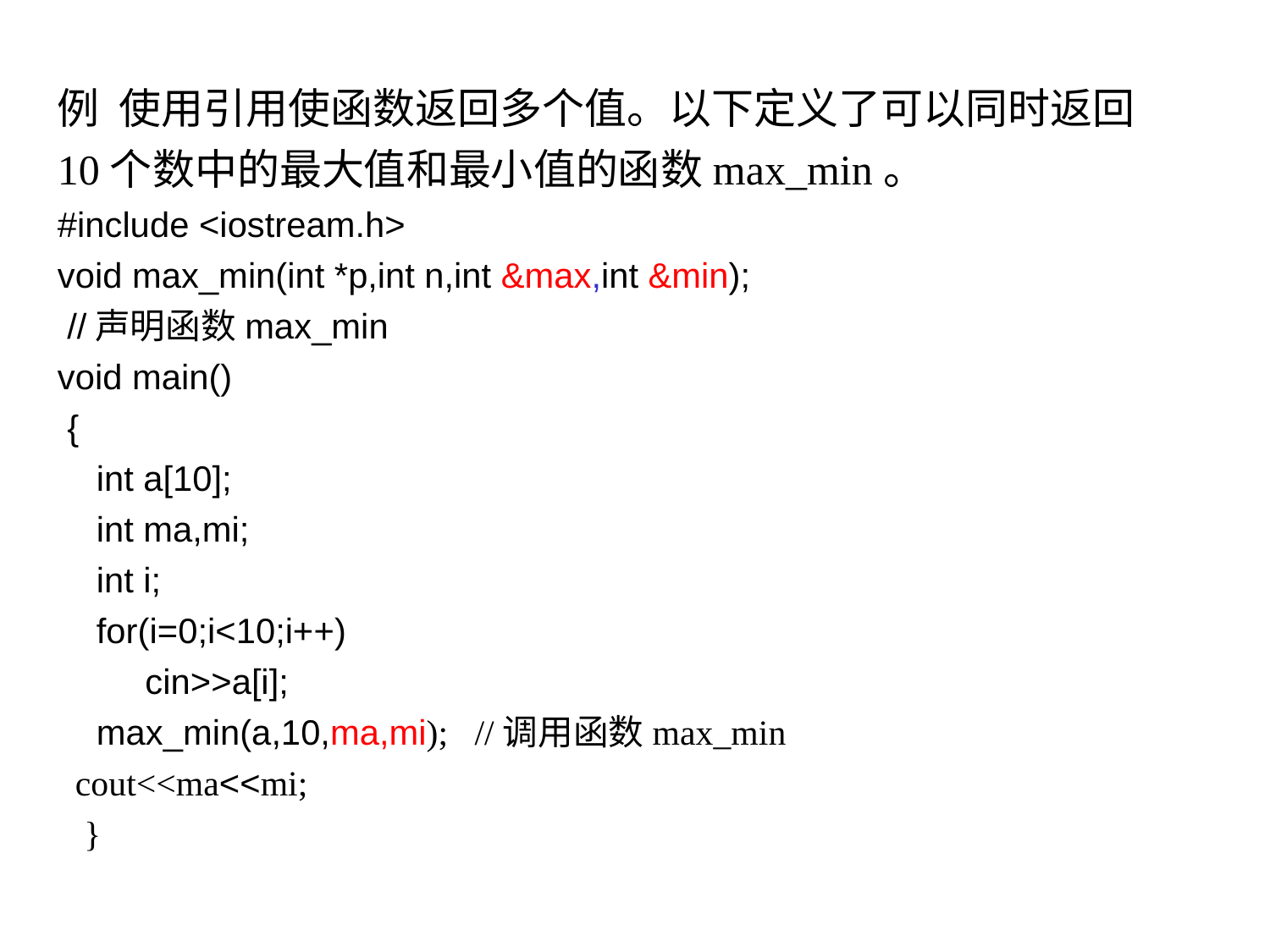

例  使用引用使函数返回多个值。以下定义了可以同时返回10个数中的最大值和最小值的函数max_min。
#include <iostream.h>
void max_min(int *p,int n,int &max,int &min);
 //声明函数max_min
void main()
 {
    int a[10];
    int ma,mi;
    int i;
    for(i=0;i<10;i++)
         cin>>a[i];
    max_min(a,10,ma,mi);   //调用函数max_min
  cout<<ma<<mi;
   }